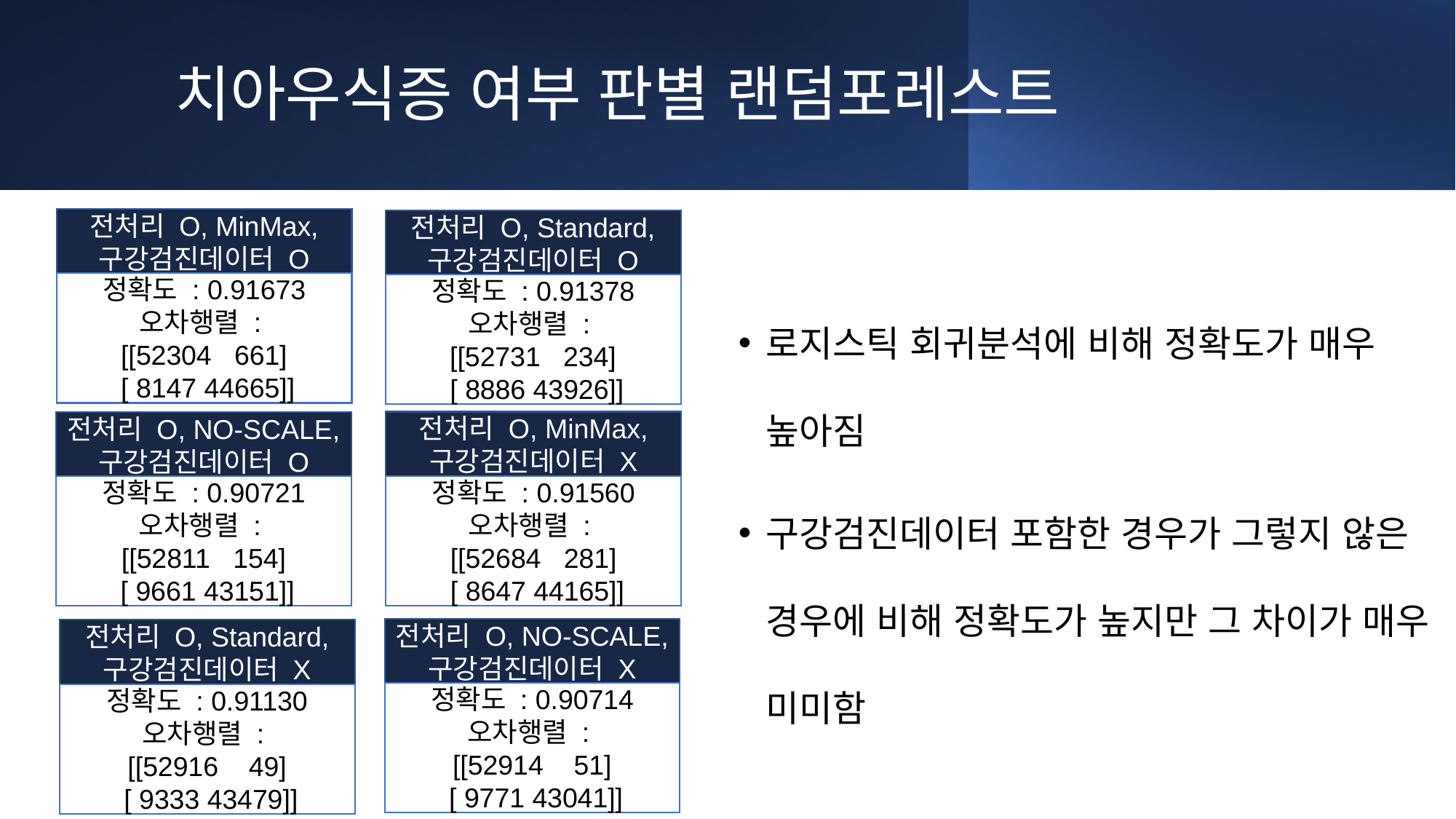

# 치아우식증 여부 판별 랜덤포레스트
로지스틱 회귀분석에 비해 정확도가 매우 높아짐
구강검진데이터 포함한 경우가 그렇지 않은 경우에 비해 정확도가 높지만 그 차이가 매우 미미함
전처리 O, MinMax,
구강검진데이터 O
정확도 : 0.91673
오차행렬 :
[[52304   661]
 [ 8147 44665]]
전처리 O, Standard,
구강검진데이터 O
정확도 : 0.91378
오차행렬 :
[[52731   234]
 [ 8886 43926]]
전처리 O, MinMax,
구강검진데이터 X
정확도 : 0.91560
오차행렬 :
[[52684   281]
 [ 8647 44165]]
전처리 O, NO-SCALE,
구강검진데이터 O
정확도 : 0.90721
오차행렬 :
[[52811   154]
 [ 9661 43151]]
전처리 O, NO-SCALE,
구강검진데이터 X
정확도 : 0.90714
오차행렬 :
[[52914    51]
 [ 9771 43041]]
전처리 O, Standard,
구강검진데이터 X
정확도 : 0.91130
오차행렬 :
[[52916    49]
 [ 9333 43479]]